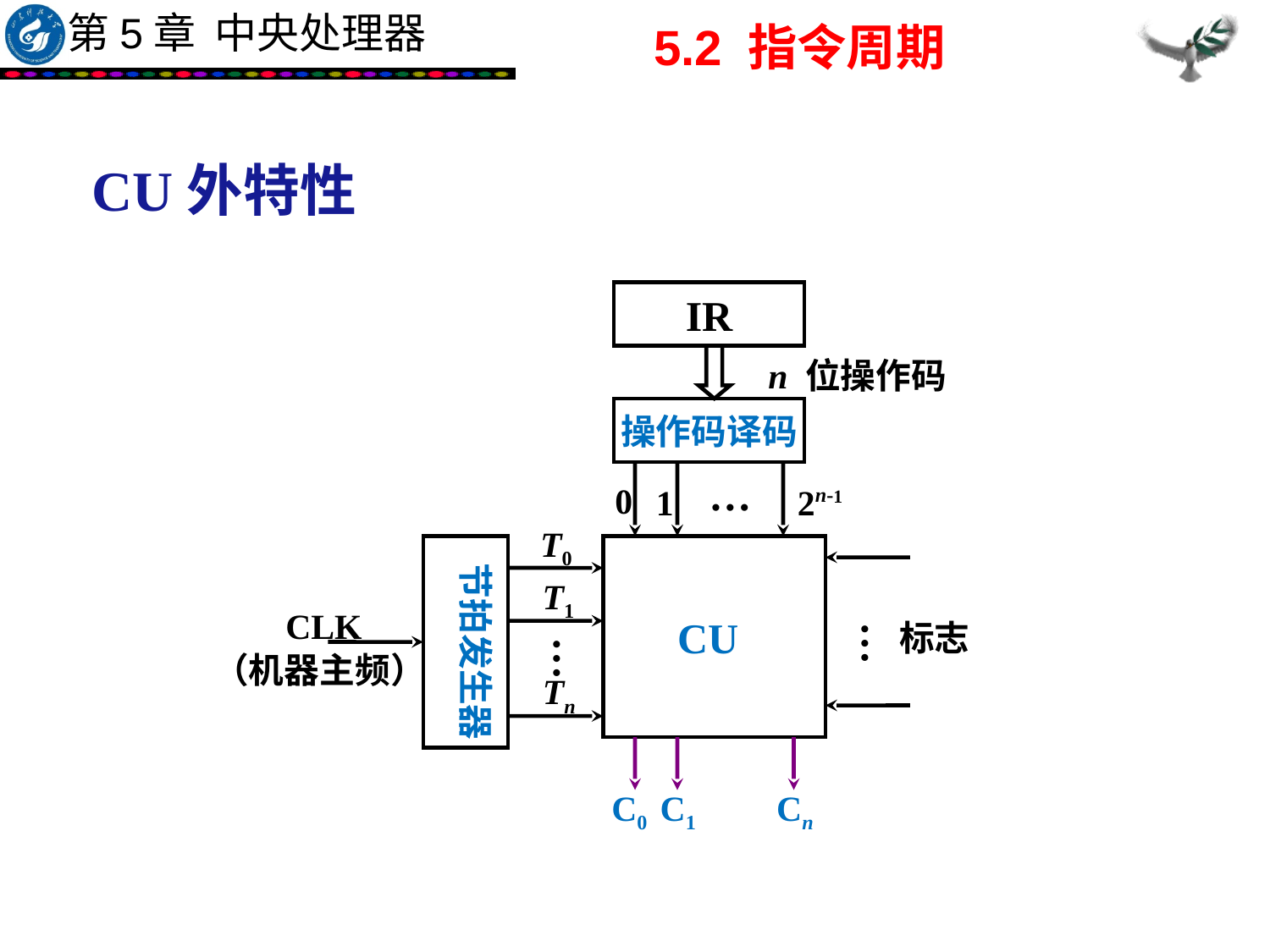

5.2 指令周期
CU外特性
IR

n 位操作码
操作码译码

0
1
2n-1
…
T0

T1
Tn

…

节拍发生器

CU

标志
…

CLK
（机器主频）

C0
C1
Cn